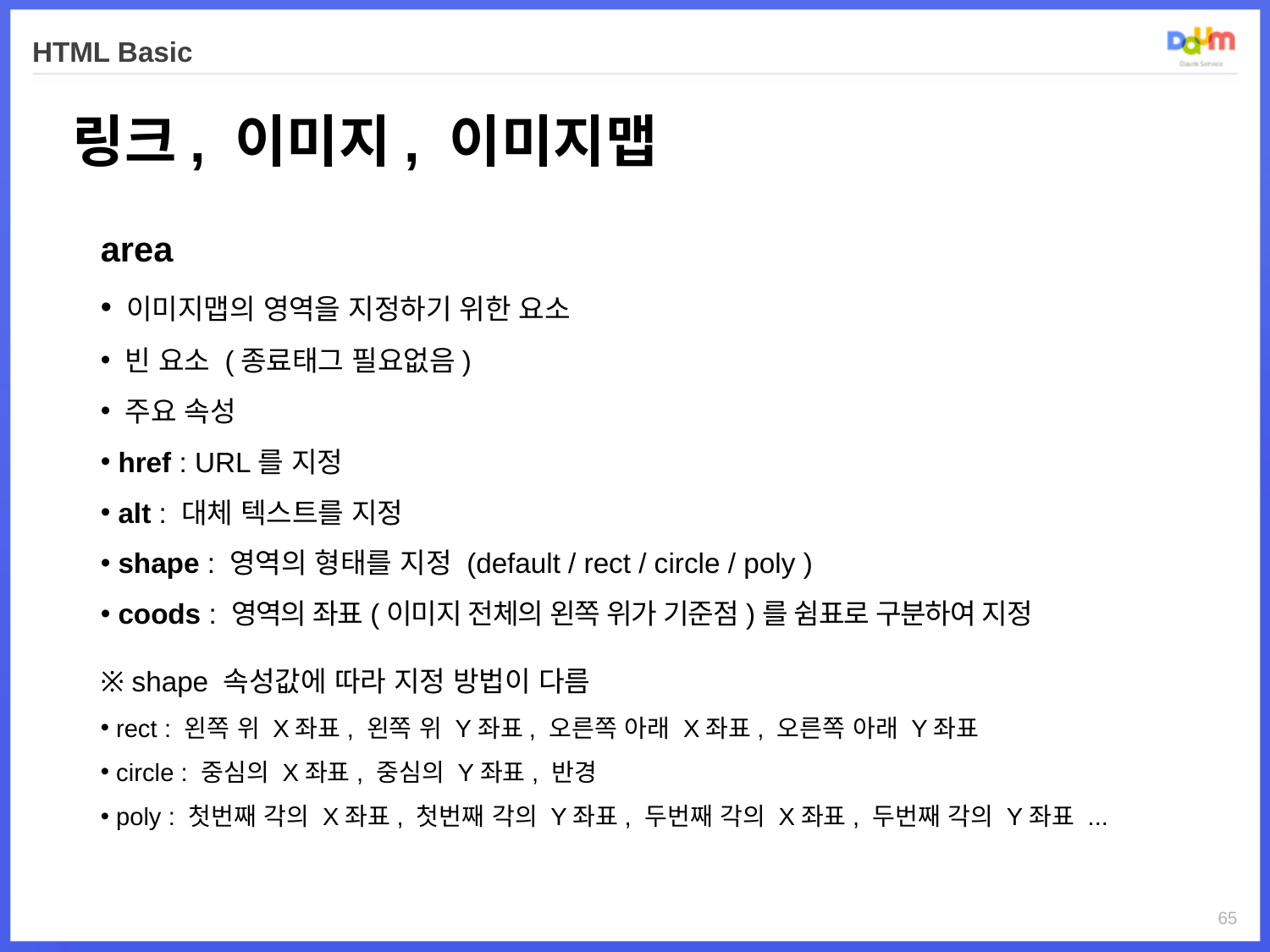

# HTML Basic
링크, 이미지, 이미지맵
area
 이미지맵의 영역을 지정하기 위한 요소
 빈 요소 (종료태그 필요없음)
 주요 속성
 href : URL를 지정
 alt : 대체 텍스트를 지정
 shape : 영역의 형태를 지정 (default / rect / circle / poly )
 coods : 영역의 좌표(이미지 전체의 왼쪽 위가 기준점)를 쉼표로 구분하여 지정
※ shape 속성값에 따라 지정 방법이 다름
 rect : 왼쪽 위 X좌표, 왼쪽 위 Y좌표, 오른쪽 아래 X좌표, 오른쪽 아래 Y좌표
 circle : 중심의 X좌표, 중심의 Y좌표, 반경
 poly : 첫번째 각의 X좌표, 첫번째 각의 Y좌표, 두번째 각의 X좌표, 두번째 각의 Y좌표 ...
65